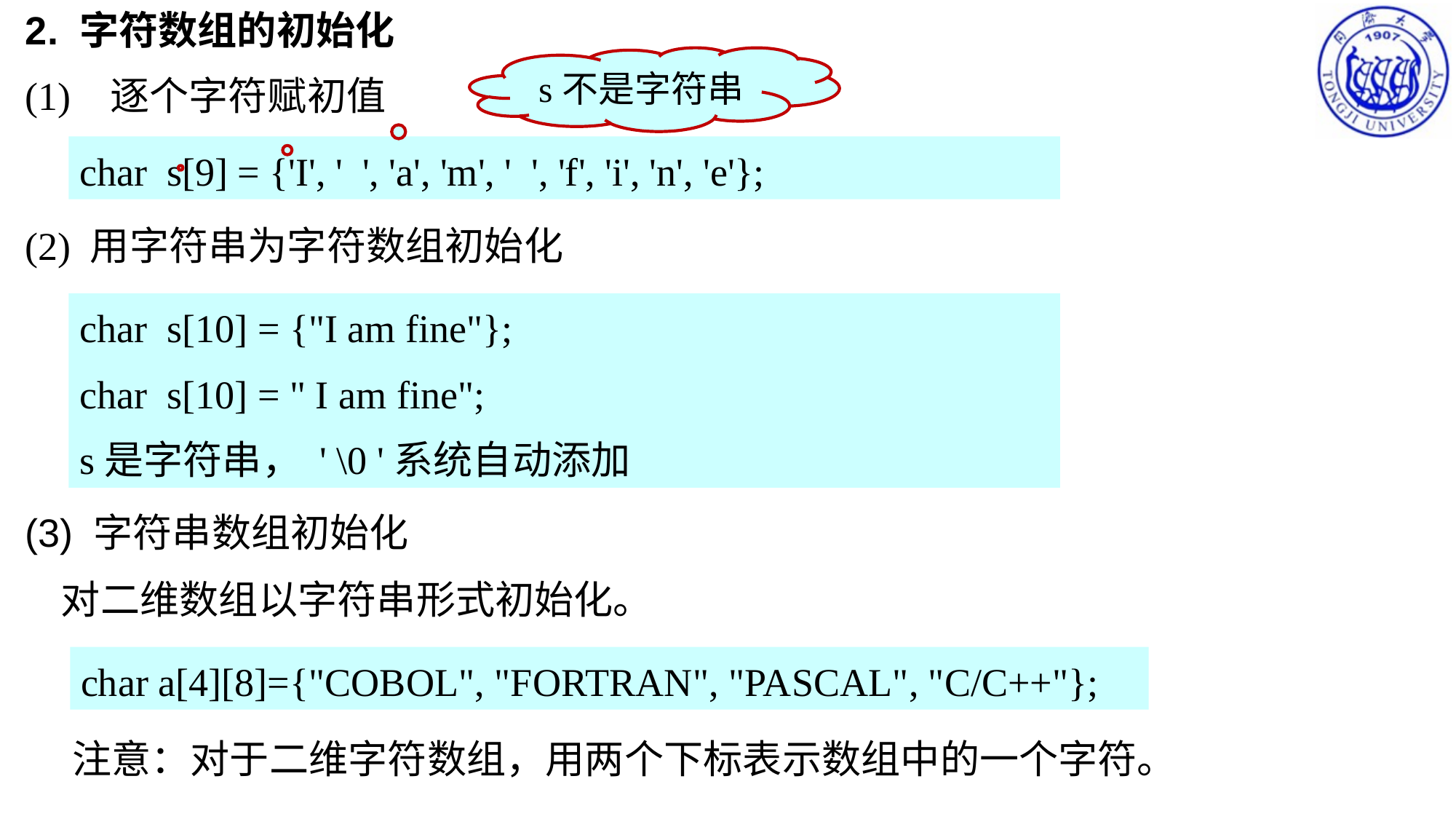

字符数组的初始化
(1)   逐个字符赋初值

(2) 用字符串为字符数组初始化
s不是字符串
char  s[9] = {'I', '  ', 'a', 'm', '  ', 'f', 'i', 'n', 'e'};
char  s[10] = {"I am fine"};
char  s[10] = " I am fine";
s是字符串， ' \0 '系统自动添加
(3) 字符串数组初始化
   对二维数组以字符串形式初始化。
char a[4][8]={"COBOL", "FORTRAN", "PASCAL", "C/C++"};
注意：对于二维字符数组，用两个下标表示数组中的一个字符。